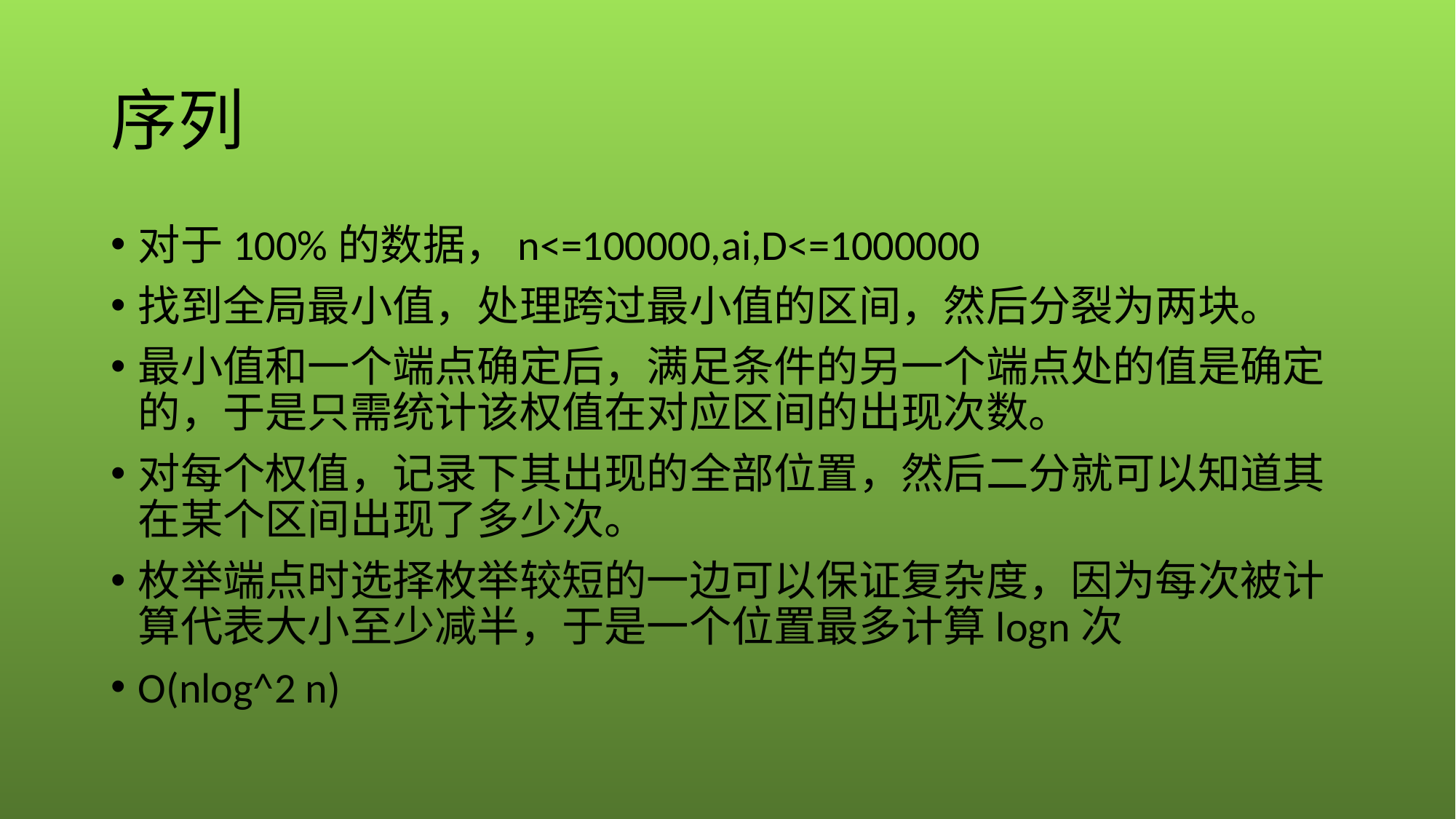

# 序列
对于100%的数据，n<=100000,ai,D<=1000000
找到全局最小值，处理跨过最小值的区间，然后分裂为两块。
最小值和一个端点确定后，满足条件的另一个端点处的值是确定的，于是只需统计该权值在对应区间的出现次数。
对每个权值，记录下其出现的全部位置，然后二分就可以知道其在某个区间出现了多少次。
枚举端点时选择枚举较短的一边可以保证复杂度，因为每次被计算代表大小至少减半，于是一个位置最多计算logn次
O(nlog^2 n)